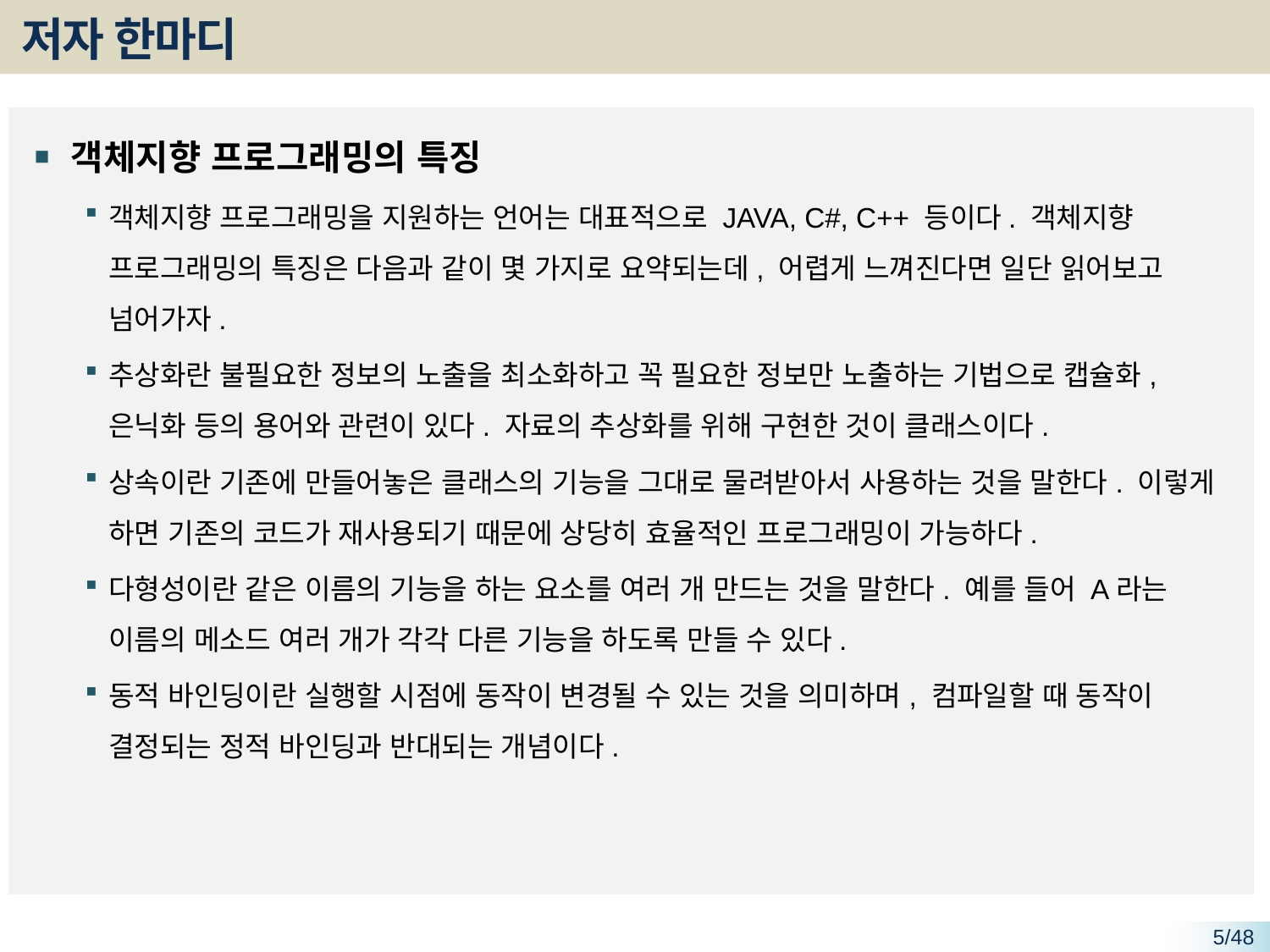

# 저자 한마디
객체지향 프로그래밍의 특징
객체지향 프로그래밍을 지원하는 언어는 대표적으로 JAVA, C#, C++ 등이다. 객체지향 프로그래밍의 특징은 다음과 같이 몇 가지로 요약되는데, 어렵게 느껴진다면 일단 읽어보고 넘어가자.
추상화란 불필요한 정보의 노출을 최소화하고 꼭 필요한 정보만 노출하는 기법으로 캡슐화, 은닉화 등의 용어와 관련이 있다. 자료의 추상화를 위해 구현한 것이 클래스이다.
상속이란 기존에 만들어놓은 클래스의 기능을 그대로 물려받아서 사용하는 것을 말한다. 이렇게 하면 기존의 코드가 재사용되기 때문에 상당히 효율적인 프로그래밍이 가능하다.
다형성이란 같은 이름의 기능을 하는 요소를 여러 개 만드는 것을 말한다. 예를 들어 A라는 이름의 메소드 여러 개가 각각 다른 기능을 하도록 만들 수 있다.
동적 바인딩이란 실행할 시점에 동작이 변경될 수 있는 것을 의미하며, 컴파일할 때 동작이 결정되는 정적 바인딩과 반대되는 개념이다.